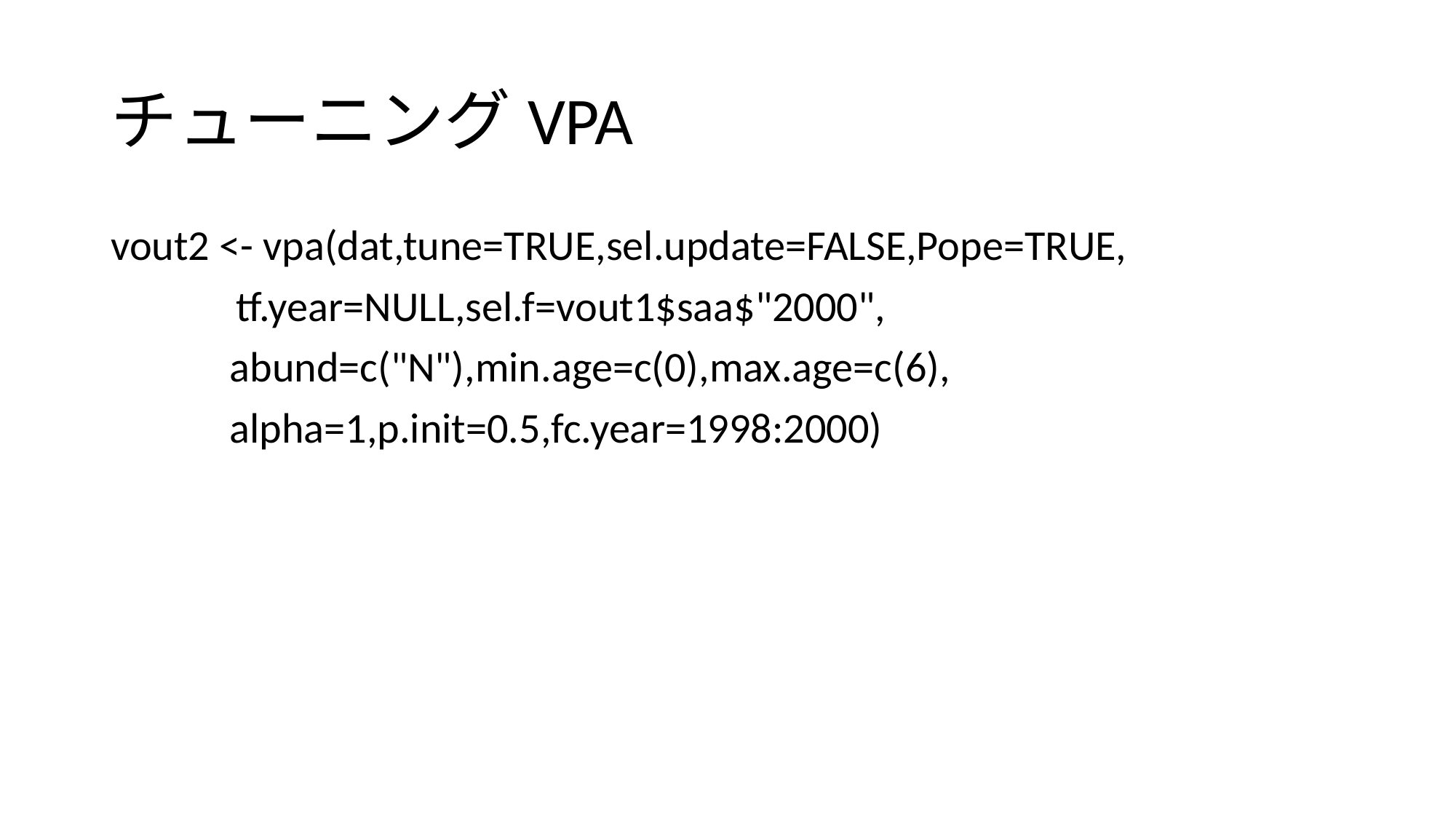

# チューニングVPA
vout2 <- vpa(dat,tune=TRUE,sel.update=FALSE,Pope=TRUE,
             tf.year=NULL,sel.f=vout1$saa$"2000",
	 abund=c("N"),min.age=c(0),max.age=c(6),
	 alpha=1,p.init=0.5,fc.year=1998:2000)